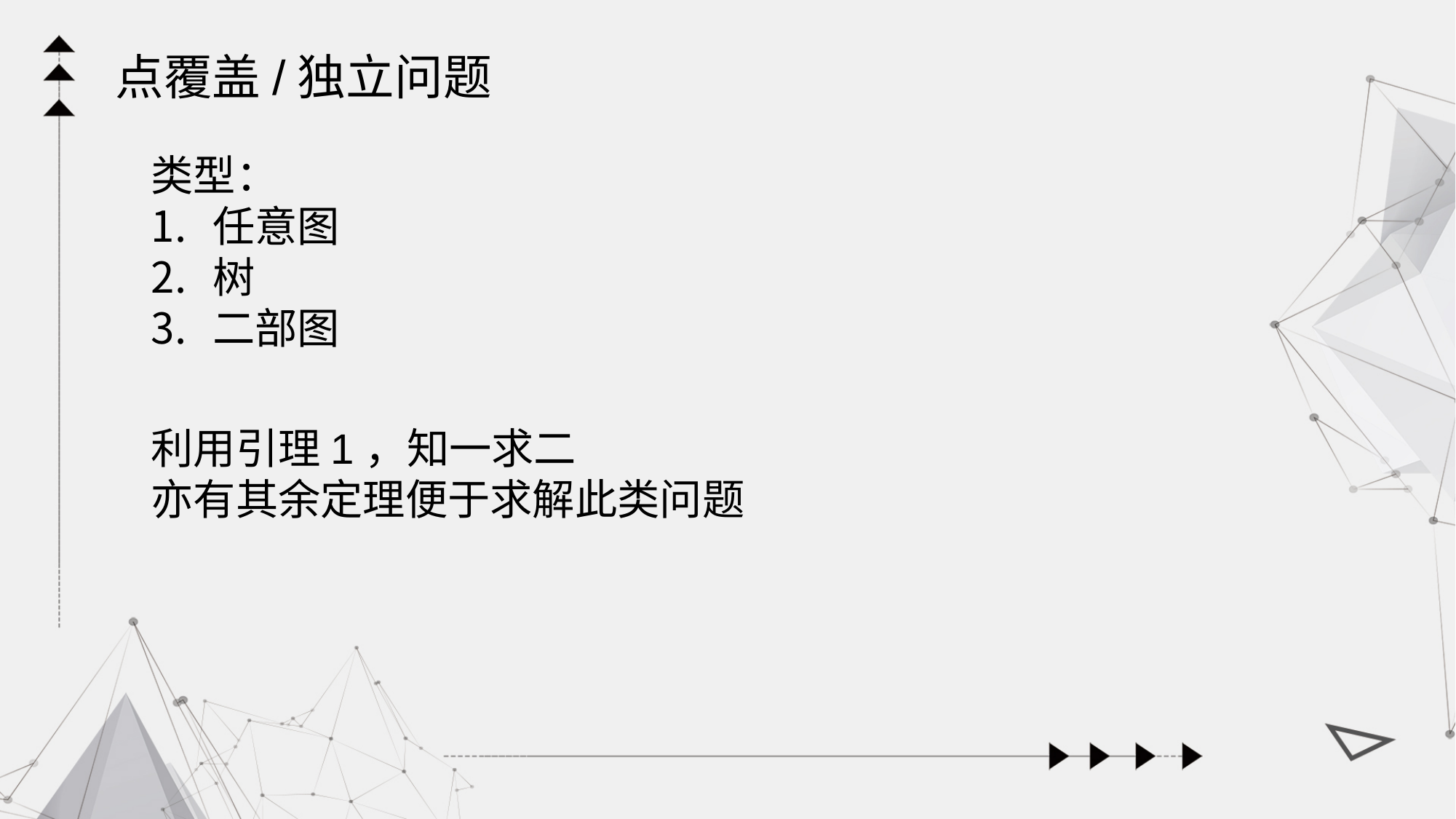

点覆盖/独立问题
类型：
任意图
树
二部图
利用引理1，知一求二
亦有其余定理便于求解此类问题